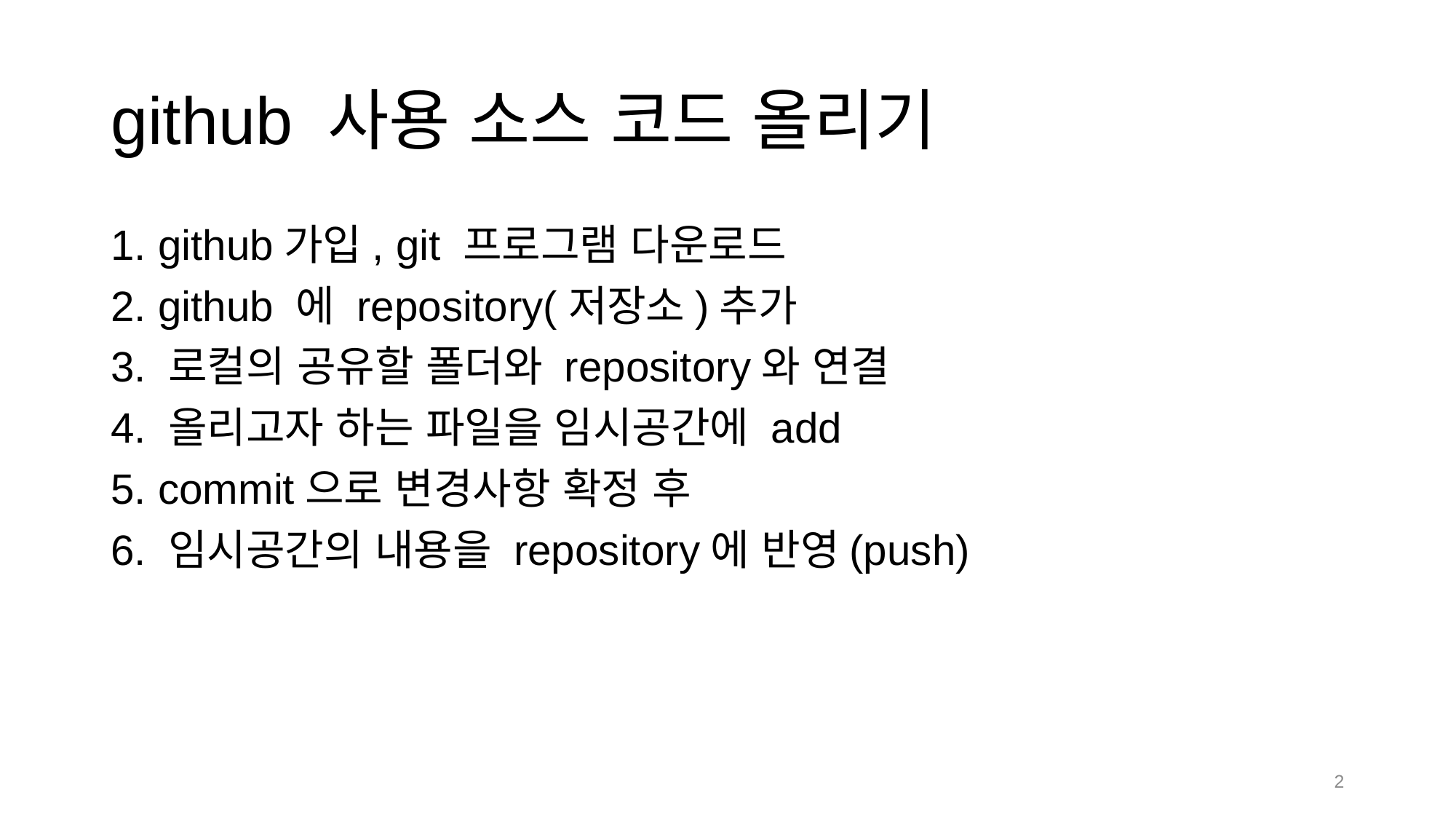

# github 사용 소스 코드 올리기
1. github가입, git 프로그램 다운로드
2. github 에 repository(저장소)추가
3. 로컬의 공유할 폴더와 repository와 연결
4. 올리고자 하는 파일을 임시공간에 add
5. commit으로 변경사항 확정 후
6. 임시공간의 내용을 repository에 반영(push)

2